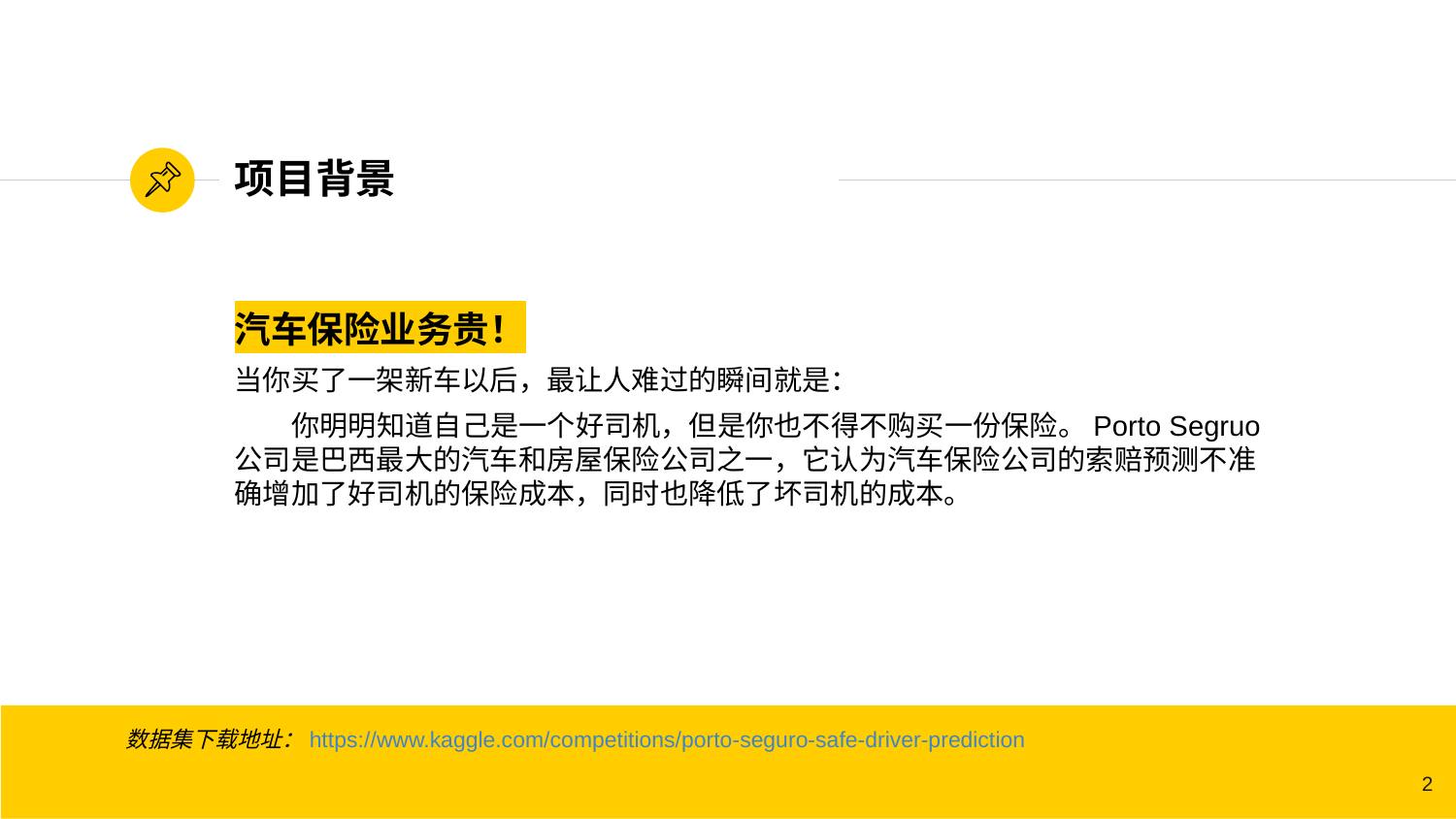

# 项目背景

汽车保险业务贵！
当你买了一架新车以后，最让人难过的瞬间就是：
        你明明知道自己是一个好司机，但是你也不得不购买一份保险。Porto Segruo 公司是巴西最大的汽车和房屋保险公司之一，它认为汽车保险公司的索赔预测不准确增加了好司机的保险成本，同时也降低了坏司机的成本。

数据集下载地址：https://www.kaggle.com/competitions/porto-seguro-safe-driver-prediction

2